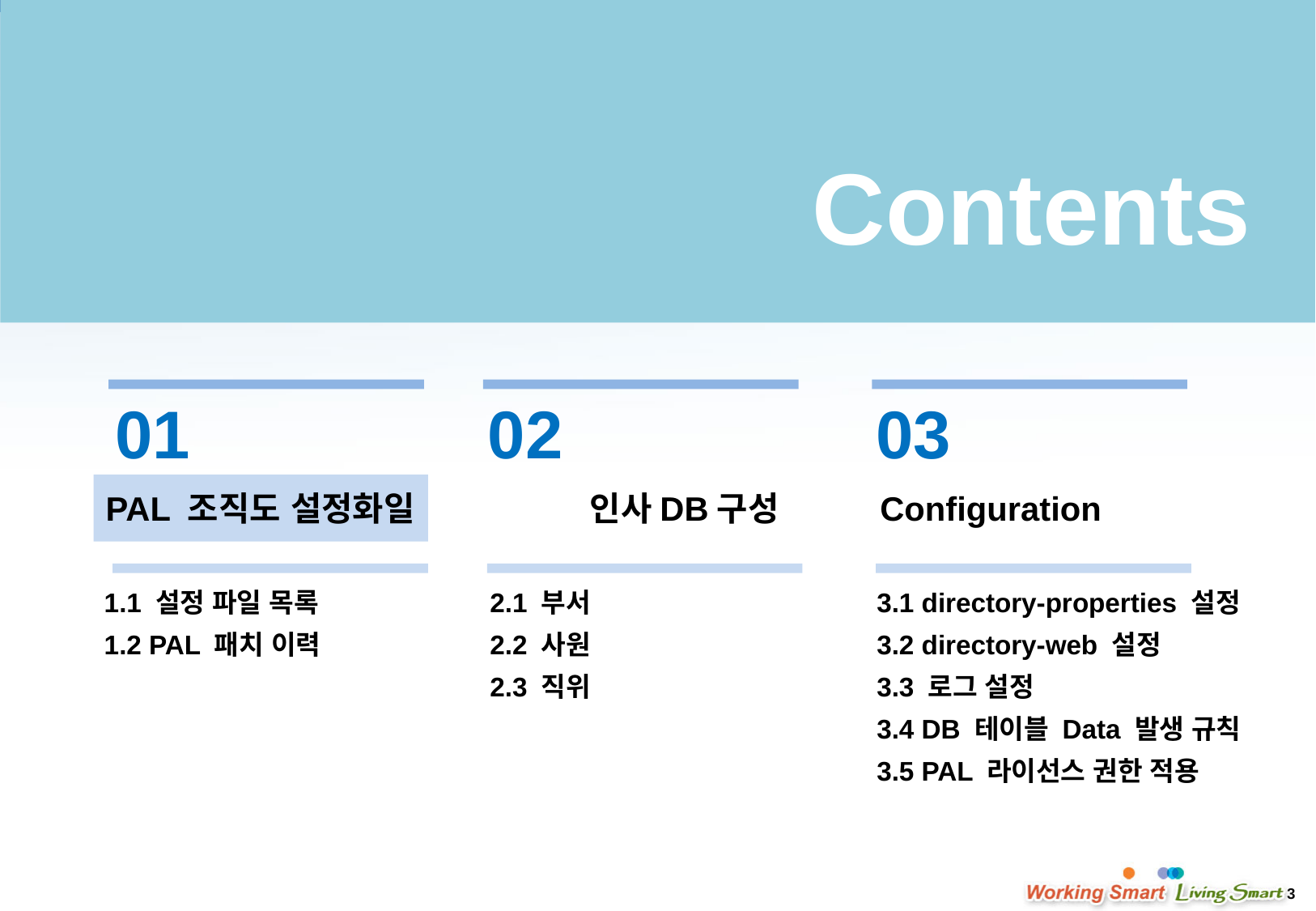

Contents

01
02
03
Configuration

PAL 조직도 설정화일
인사DB구성

1.1 설정 파일 목록
1.2 PAL 패치 이력

2.1 부서
2.2 사원
2.3 직위
3.1 directory-properties 설정
3.2 directory-web 설정
3.3 로그 설정
3.4 DB 테이블 Data 발생 규칙
3.5 PAL 라이선스 권한 적용